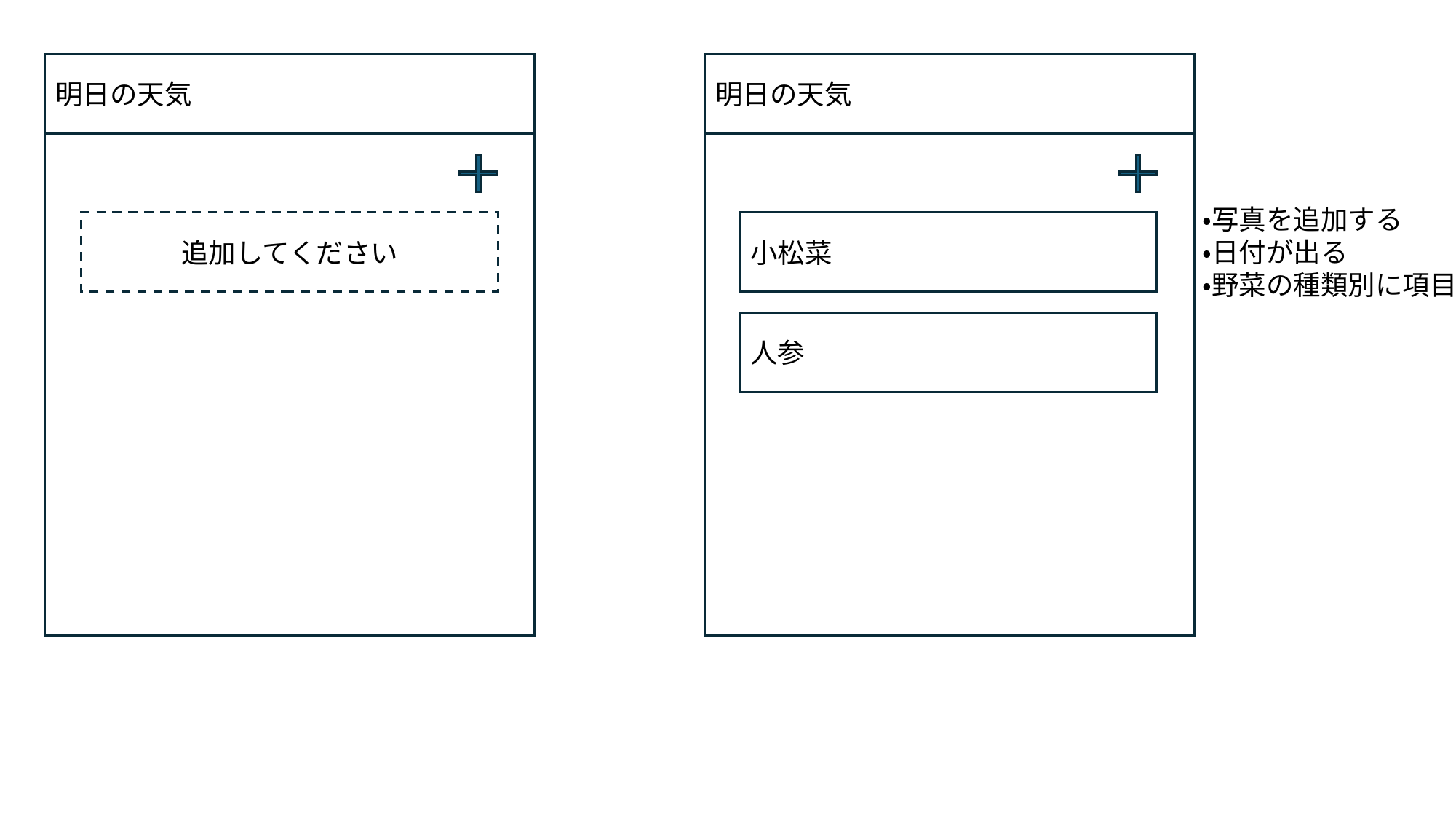

明日の天気

追加してください
明日の天気

小松菜
人参
・写真を追加する
・日付が出る
・野菜の種類別に項目を分ける